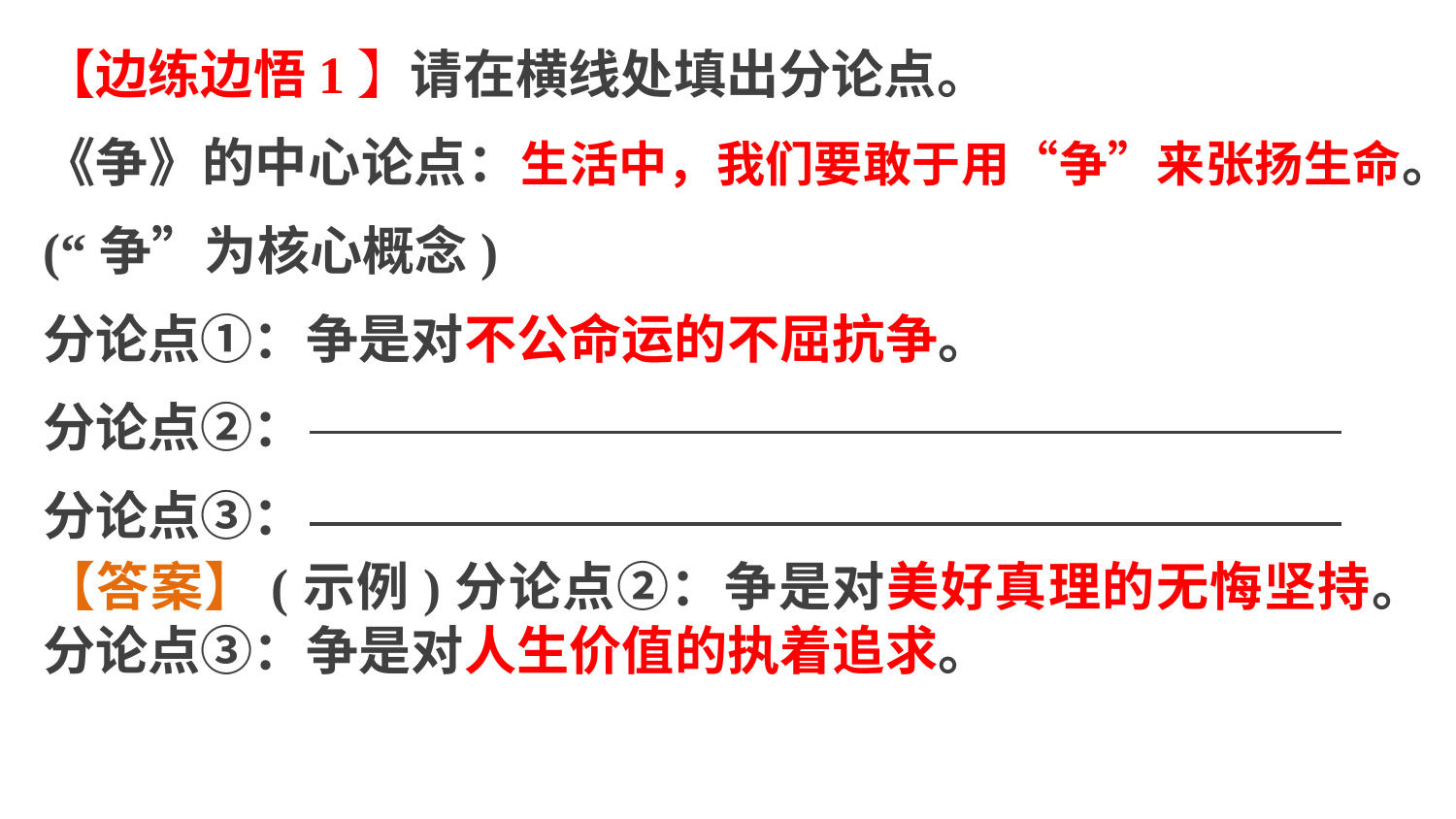

【边练边悟1】请在横线处填出分论点。
《争》的中心论点：生活中，我们要敢于用“争”来张扬生命。(“争”为核心概念)
分论点①：争是对不公命运的不屈抗争。
分论点②：
分论点③：
【答案】(示例)分论点②：争是对美好真理的无悔坚持。分论点③：争是对人生价值的执着追求。